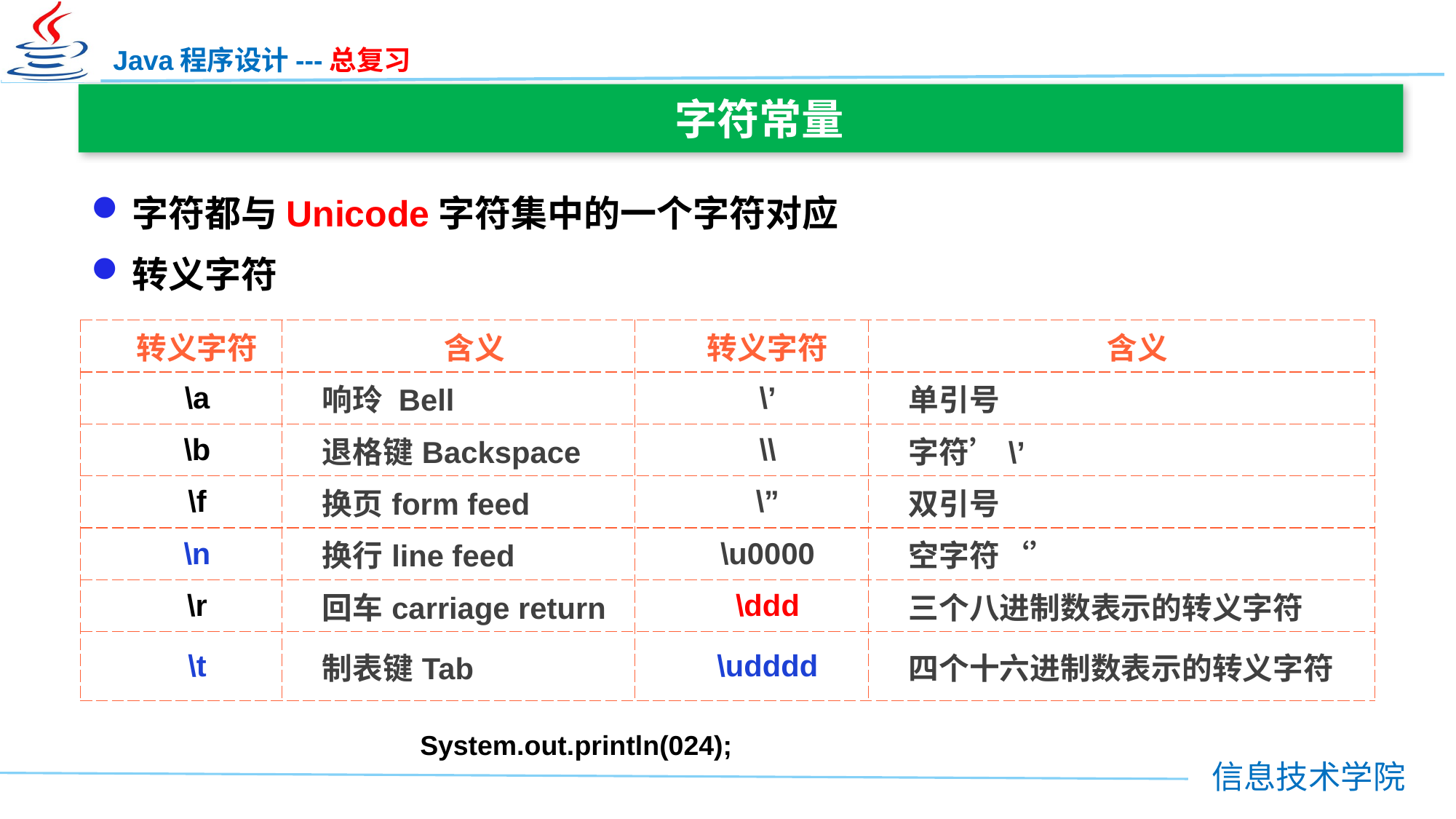

字符常量
字符都与Unicode字符集中的一个字符对应
转义字符
| 转义字符 | 含义 | 转义字符 | 含义 |
| --- | --- | --- | --- |
| \a | 响玲 Bell | \’ | 单引号 |
| \b | 退格键Backspace | \\ | 字符’\’ |
| \f | 换页form feed | \” | 双引号 |
| \n | 换行line feed | \u0000 | 空字符‘’ |
| \r | 回车carriage return | \ddd | 三个八进制数表示的转义字符 |
| \t | 制表键Tab | \udddd | 四个十六进制数表示的转义字符 |
System.out.println(024);